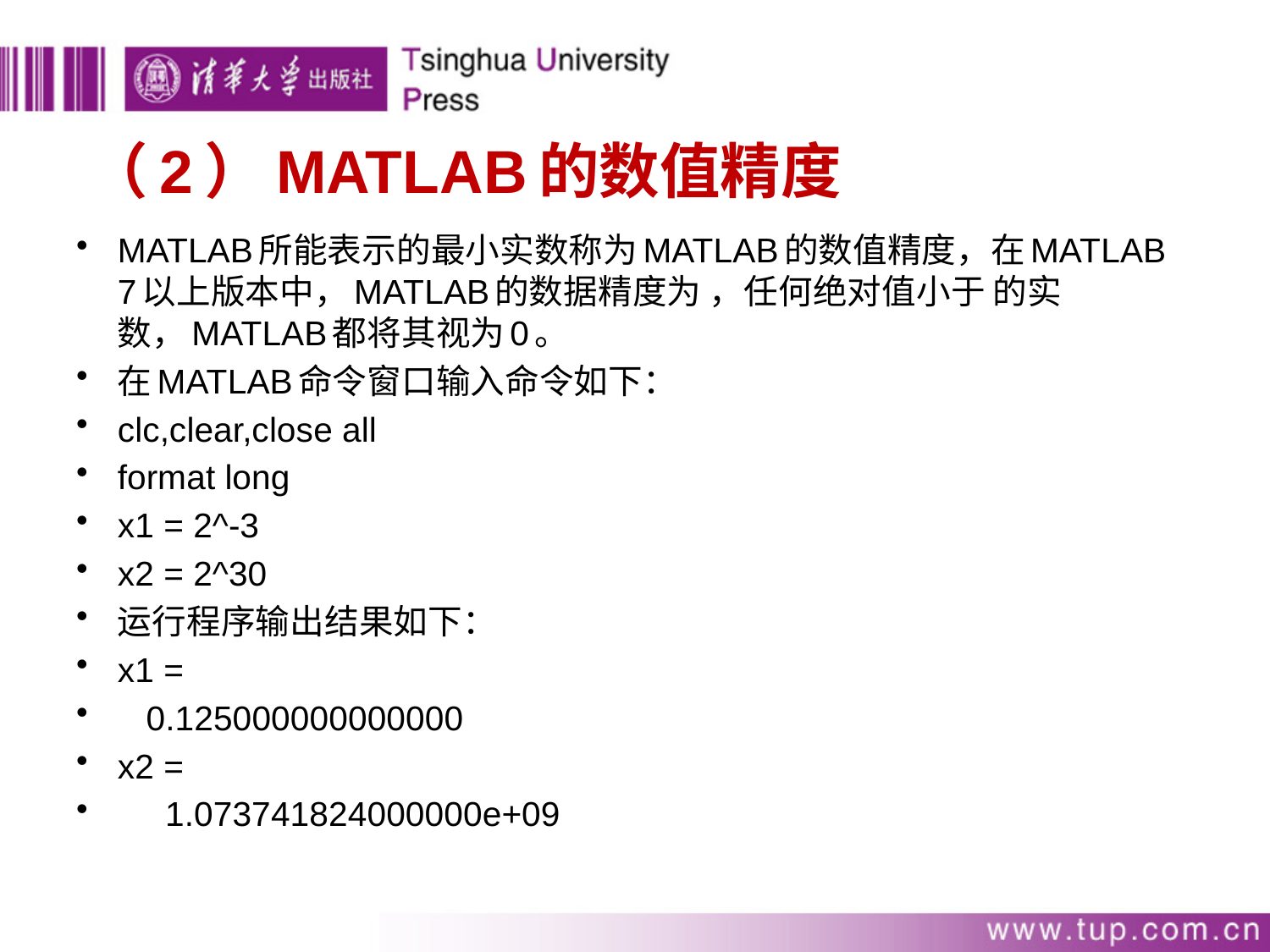

# （2）MATLAB的数值精度
MATLAB所能表示的最小实数称为MATLAB的数值精度，在MATLAB 7以上版本中，MATLAB的数据精度为 ，任何绝对值小于 的实数，MATLAB都将其视为0。
在MATLAB命令窗口输入命令如下：
clc,clear,close all
format long
x1 = 2^-3
x2 = 2^30
运行程序输出结果如下：
x1 =
   0.125000000000000
x2 =
     1.073741824000000e+09